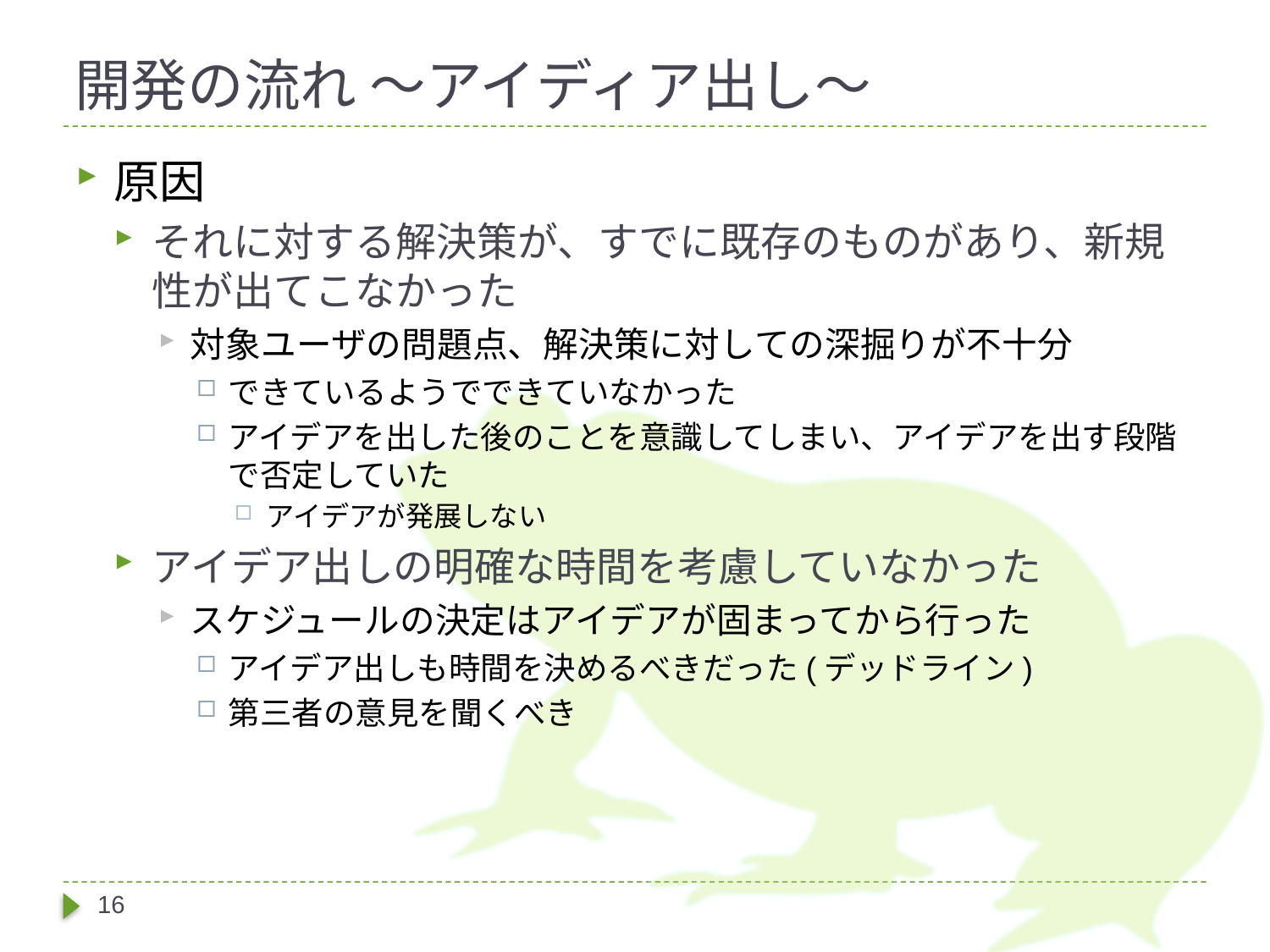

# 開発の流れ ～アイディア出し～
原因
それに対する解決策が、すでに既存のものがあり、新規性が出てこなかった
対象ユーザの問題点、解決策に対しての深掘りが不十分
できているようでできていなかった
アイデアを出した後のことを意識してしまい、アイデアを出す段階で否定していた
アイデアが発展しない
アイデア出しの明確な時間を考慮していなかった
スケジュールの決定はアイデアが固まってから行った
アイデア出しも時間を決めるべきだった(デッドライン)
第三者の意見を聞くべき
16